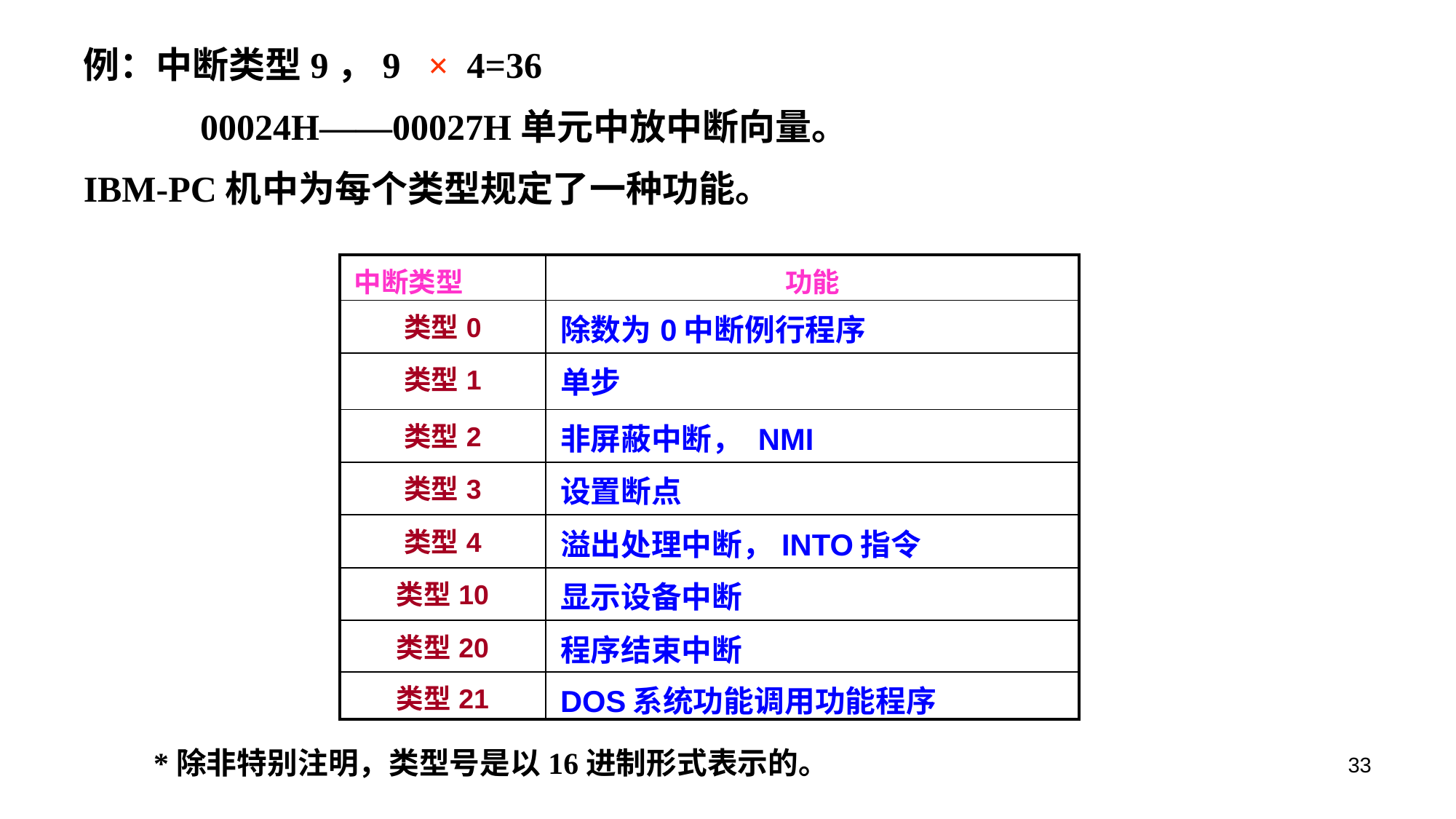

例：中断类型9，9   ×  4=36
   	 00024H——00027H单元中放中断向量。
IBM-PC机中为每个类型规定了一种功能。
| 中断类型 | 功能 |
| --- | --- |
| 类型0 | 除数为0中断例行程序 |
| 类型1 | 单步 |
| 类型2 | 非屏蔽中断， NMI |
| 类型3 | 设置断点 |
| 类型4 | 溢出处理中断，INTO指令 |
| 类型10 | 显示设备中断 |
| 类型20 | 程序结束中断 |
| 类型21 | DOS系统功能调用功能程序 |
*除非特别注明，类型号是以16进制形式表示的。
33